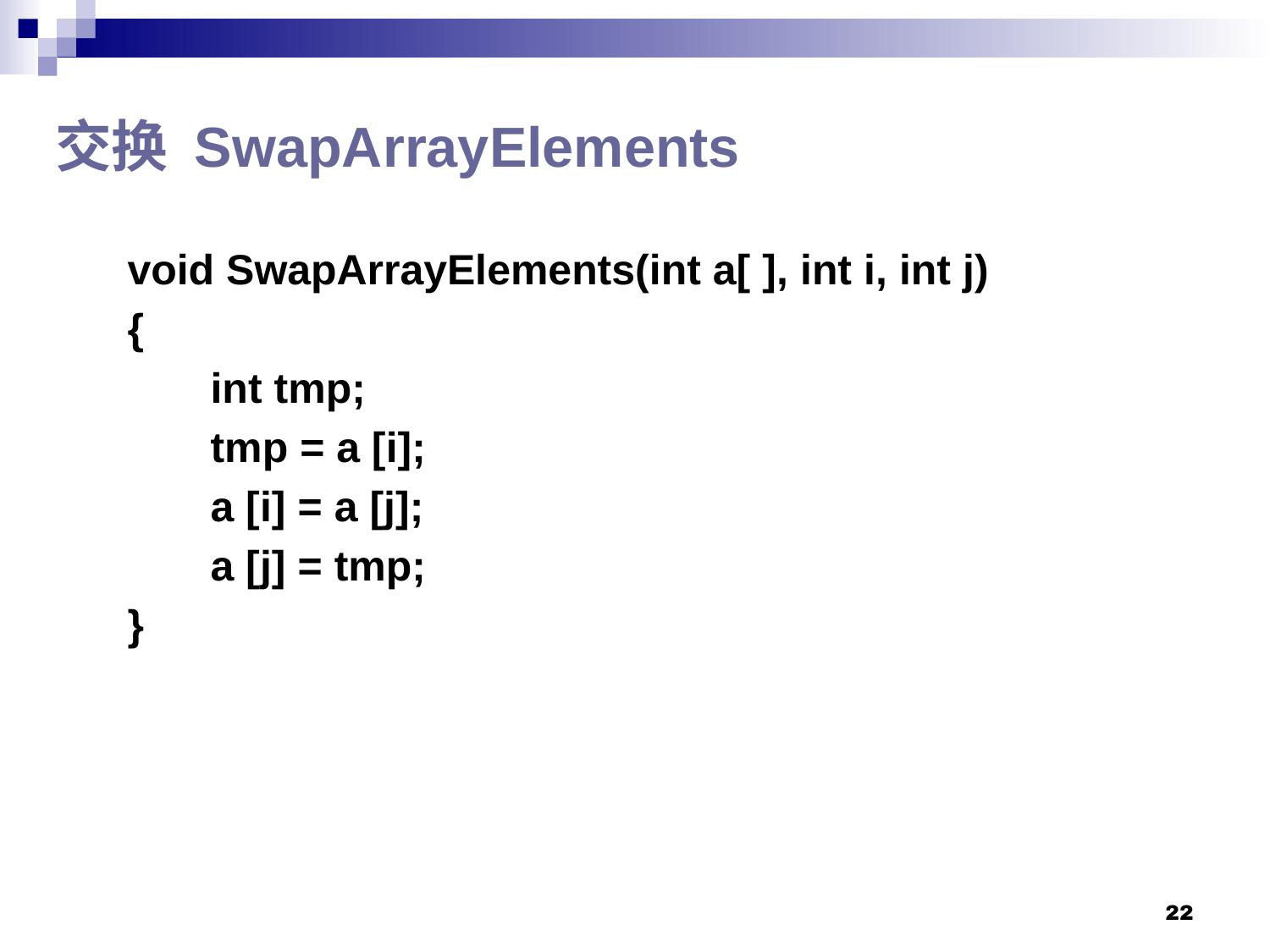

# 交换 SwapArrayElements
void SwapArrayElements(int a[ ], int i, int j)
{
       int tmp;
       tmp = a [i];
       a [i] = a [j];
       a [j] = tmp;
}
22